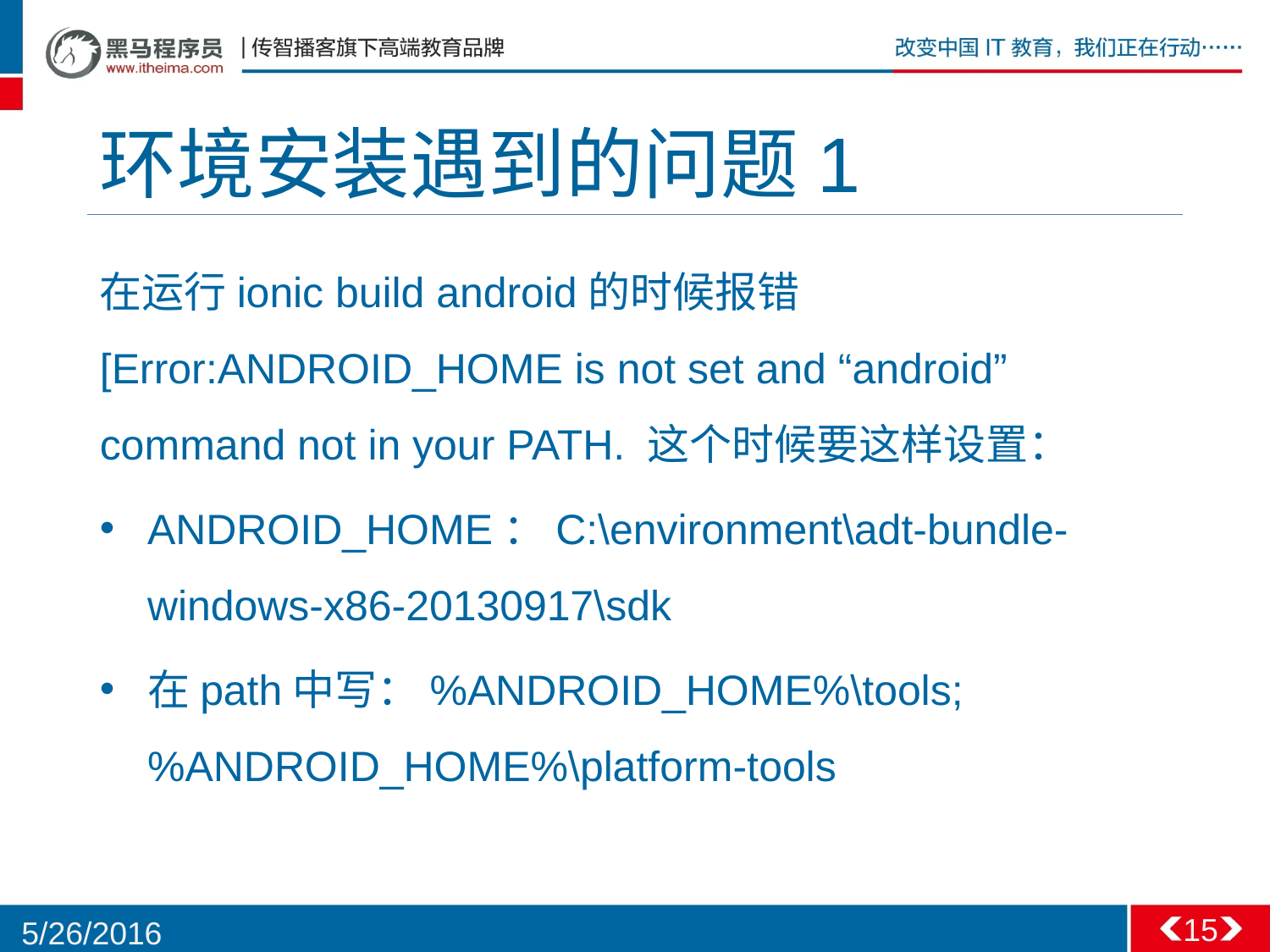

# 环境安装遇到的问题1
在运行ionic build android的时候报错[Error:ANDROID_HOME is not set and “android” command not in your PATH. 这个时候要这样设置：
ANDROID_HOME：C:\environment\adt-bundle-windows-x86-20130917\sdk
在path中写：%ANDROID_HOME%\tools;%ANDROID_HOME%\platform-tools

15

5/26/2016